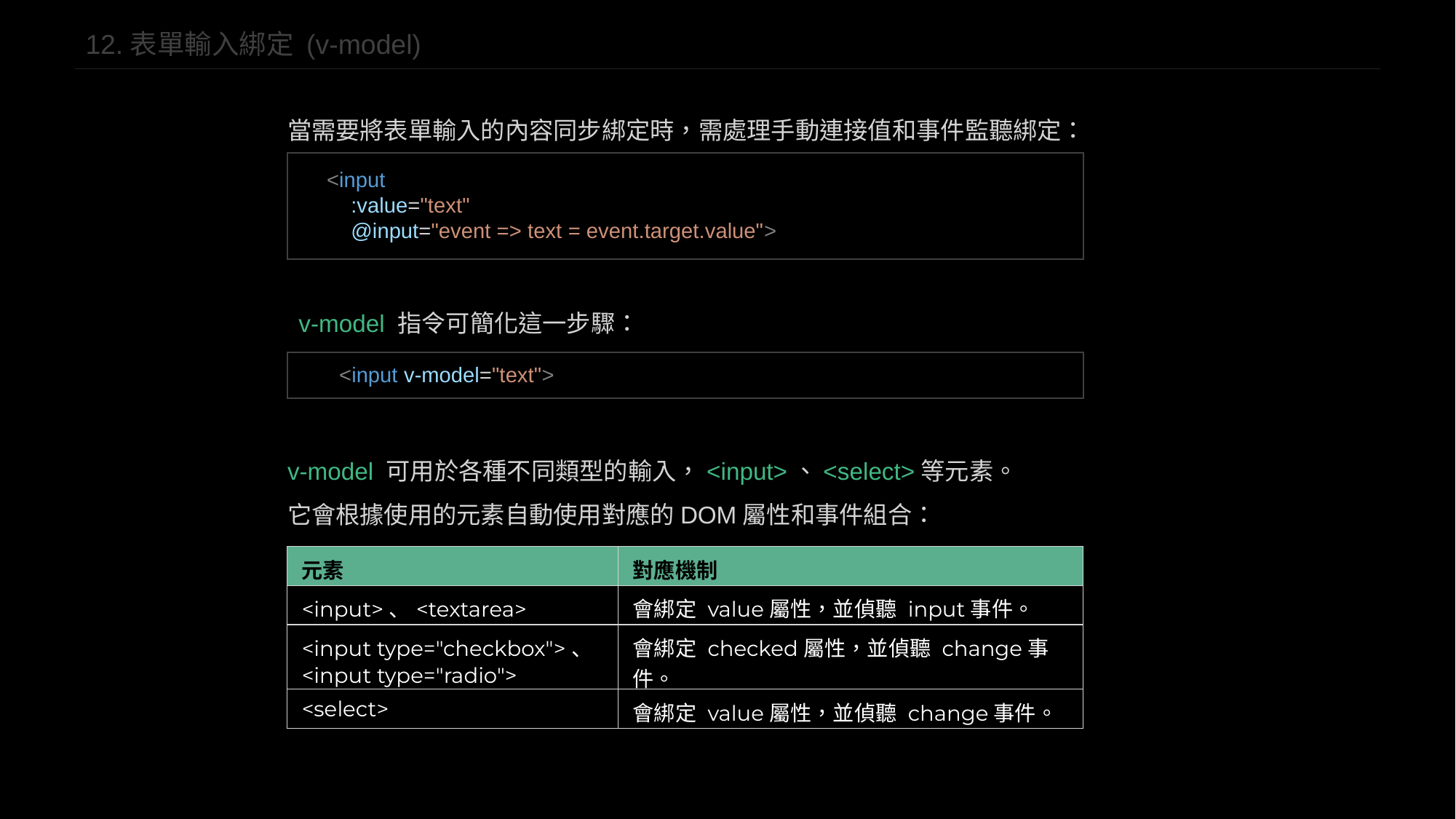

12.表單輸入綁定 (v-model)
當需要將表單輸入的內容同步綁定時，需處理手動連接值和事件監聽綁定：

<input
    :value="text"
    @input="event => text = event.target.value">
v-model 指令可簡化這一步驟：

<input v-model="text">
v-model 可用於各種不同類型的輸入，<input>、<select>等元素。
它會根據使用的元素自動使用對應的DOM屬性和事件組合：
| 元素 | 對應機制 |
| --- | --- |
| <input>、<textarea> | 會綁定 value屬性，並偵聽 input事件。 |
| <input type="checkbox">、 <input type="radio"> | 會綁定 checked屬性，並偵聽 change事件。 |
| <select> | 會綁定 value屬性，並偵聽 change事件。 |